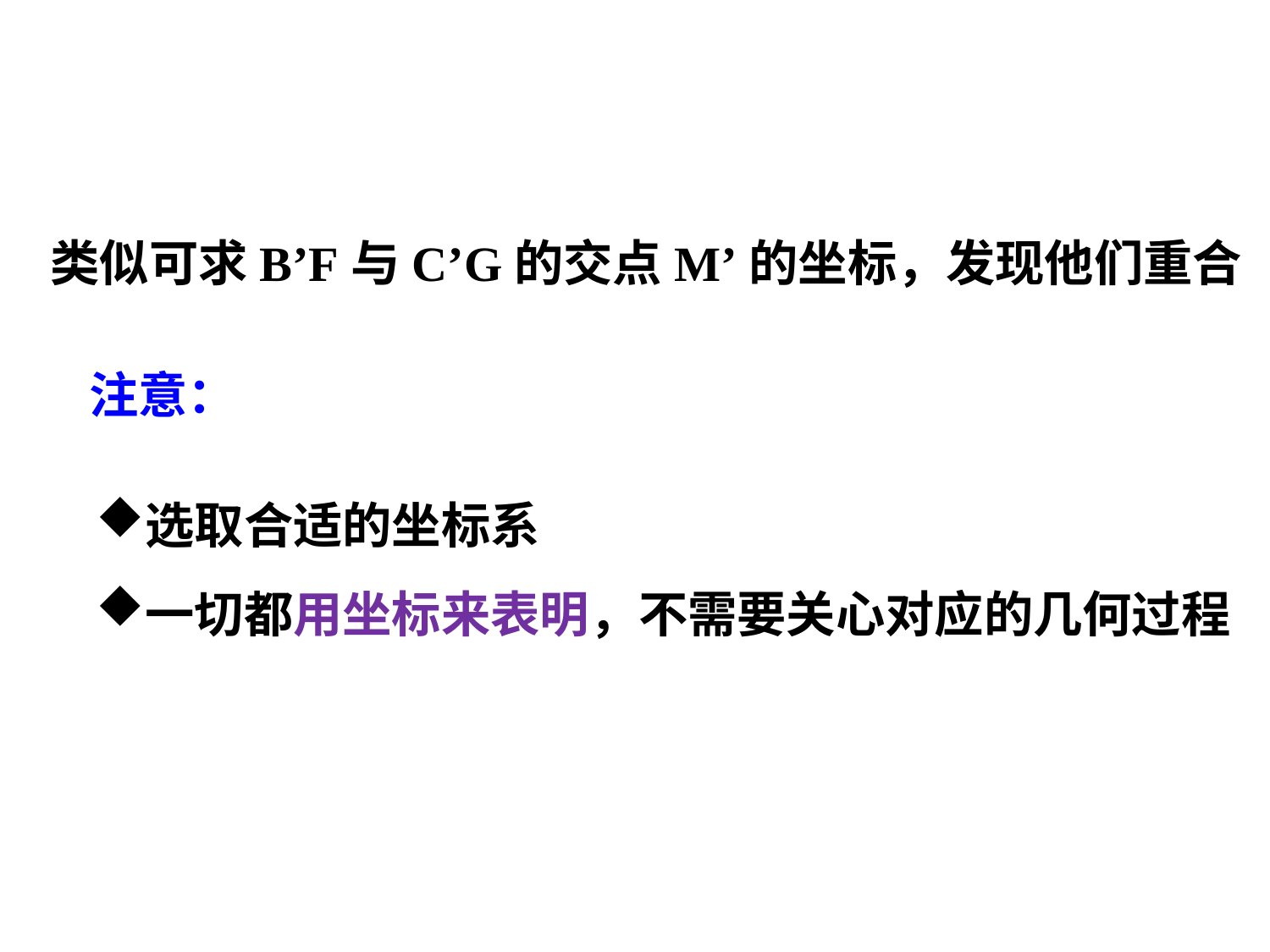

类似可求B’F与C’G的交点M’的坐标，发现他们重合
注意：
选取合适的坐标系
一切都用坐标来表明，不需要关心对应的几何过程